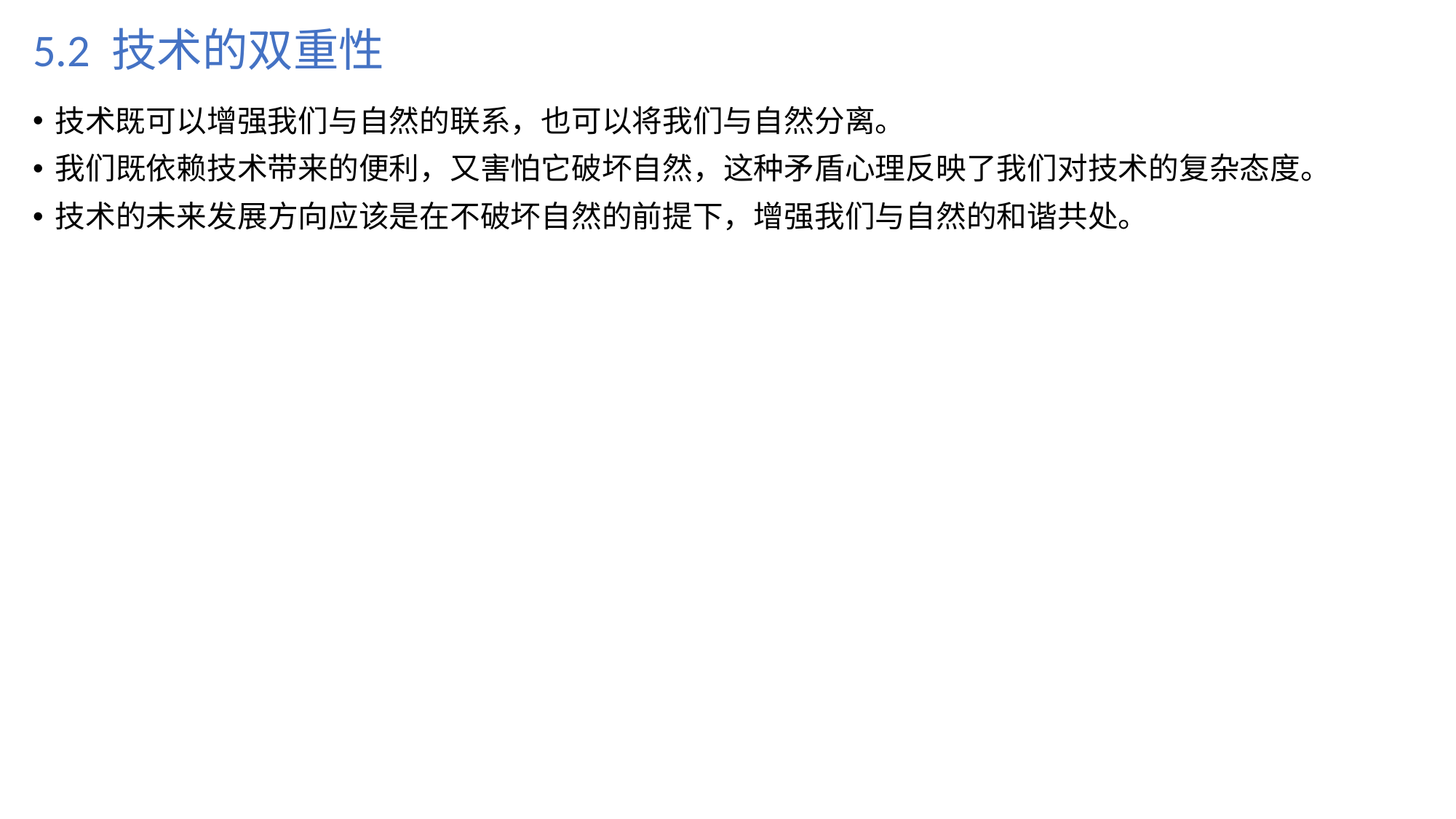

# 5.2 技术的双重性
技术既可以增强我们与自然的联系，也可以将我们与自然分离。
我们既依赖技术带来的便利，又害怕它破坏自然，这种矛盾心理反映了我们对技术的复杂态度。
技术的未来发展方向应该是在不破坏自然的前提下，增强我们与自然的和谐共处。